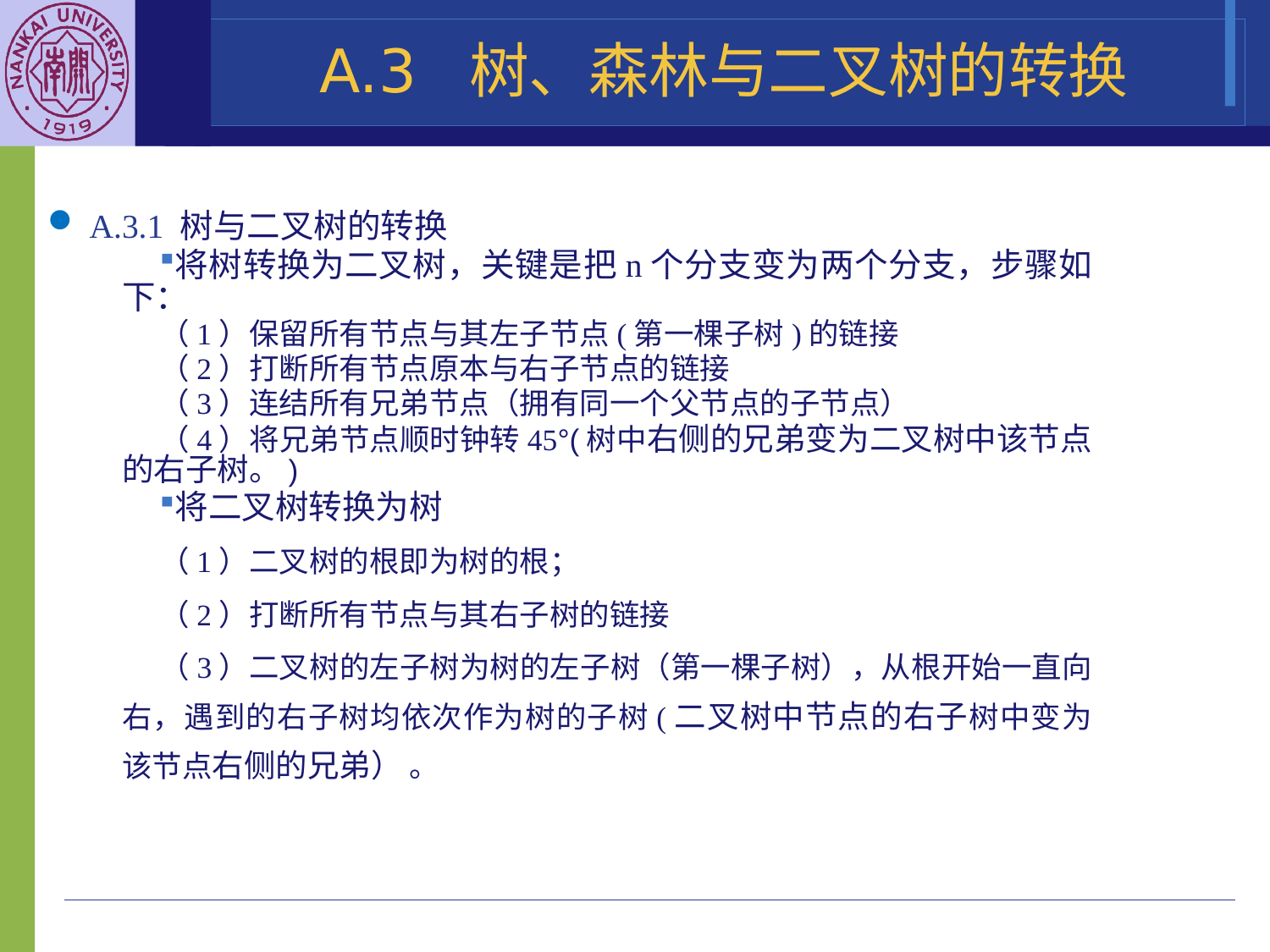

A.3  树、森林与二叉树的转换
 A.3.1 树与二叉树的转换
将树转换为二叉树，关键是把n个分支变为两个分支，步骤如下：
（1）保留所有节点与其左子节点(第一棵子树)的链接
（2）打断所有节点原本与右子节点的链接
（3）连结所有兄弟节点（拥有同一个父节点的子节点）
（4）将兄弟节点顺时钟转45°(树中右侧的兄弟变为二叉树中该节点的右子树。)
将二叉树转换为树
（1）二叉树的根即为树的根；
（2）打断所有节点与其右子树的链接
（3）二叉树的左子树为树的左子树（第一棵子树），从根开始一直向右，遇到的右子树均依次作为树的子树(二叉树中节点的右子树中变为该节点右侧的兄弟） 。
61